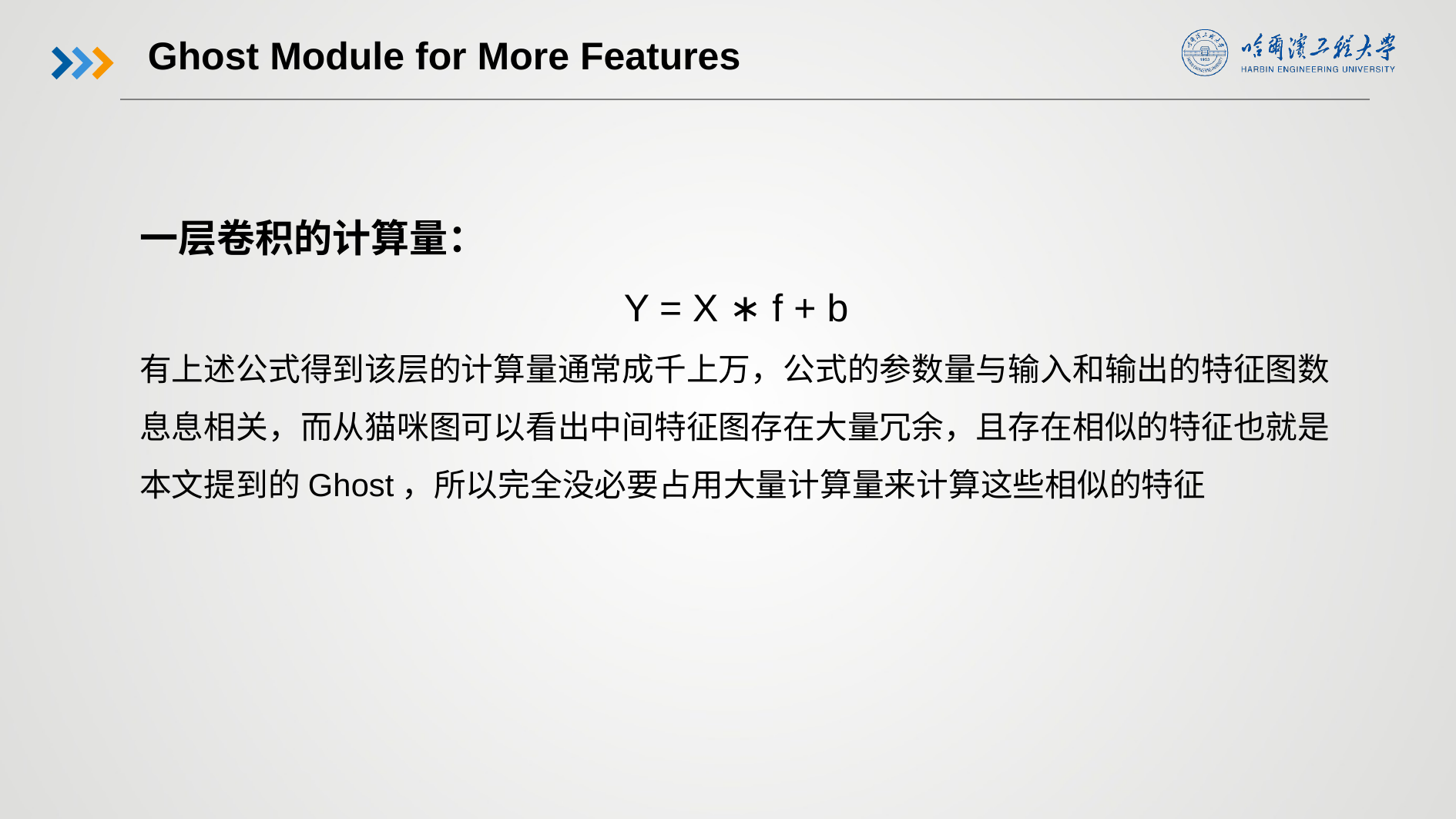

Ghost Module for More Features
一层卷积的计算量：
Y = X ∗ f + b
有上述公式得到该层的计算量通常成千上万，公式的参数量与输入和输出的特征图数息息相关，而从猫咪图可以看出中间特征图存在大量冗余，且存在相似的特征也就是本文提到的Ghost，所以完全没必要占用大量计算量来计算这些相似的特征